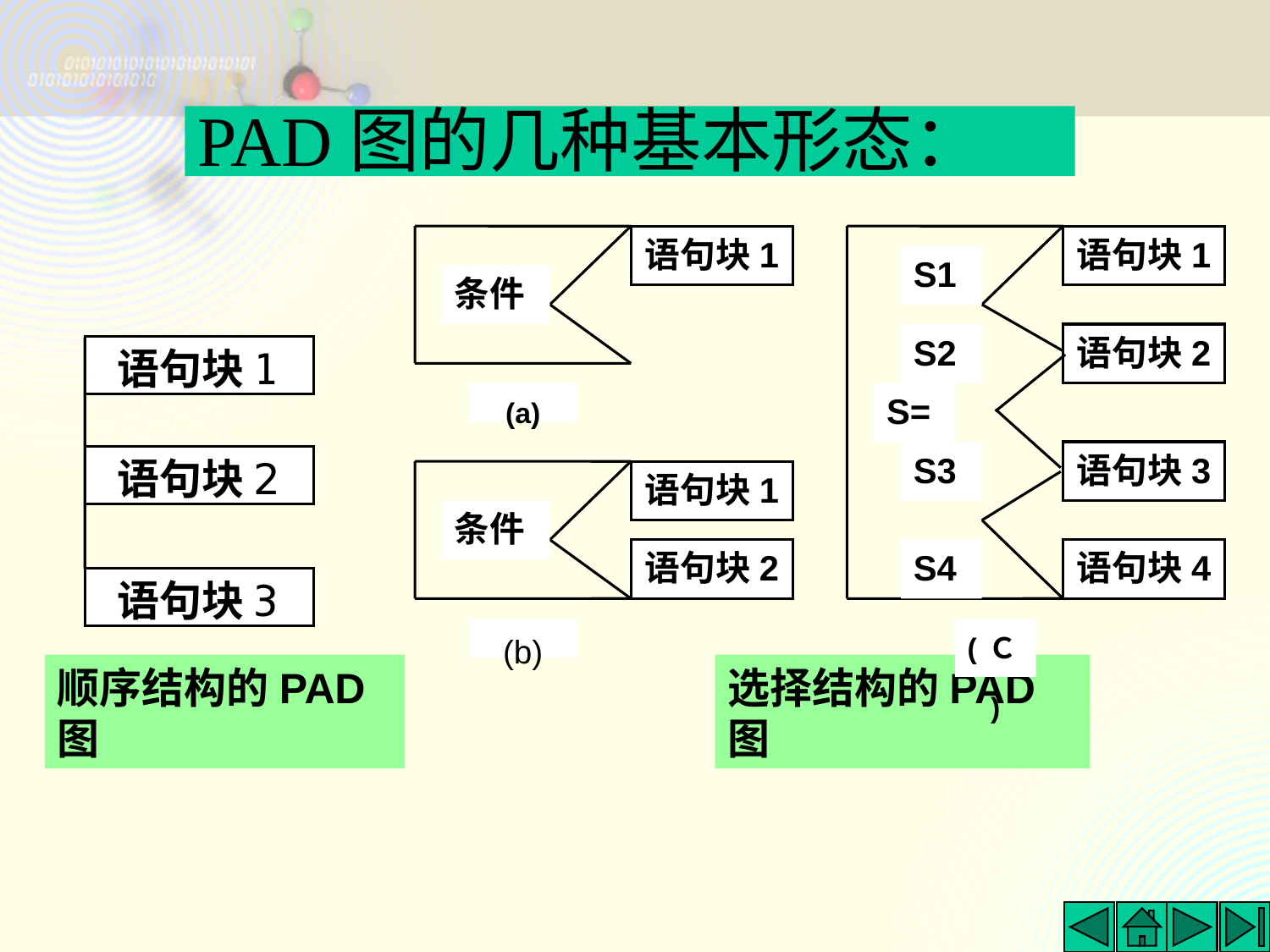

PAD图的几种基本形态：

语句块1

条件

语句块1

S1

S2
语句块2

(a)

S=

S3
语句块3

语句块1

条件

语句块2

S4
语句块4

(b)

(Ｃ)

语句块1

语句块2

语句块3

顺序结构的PAD图
选择结构的PAD图